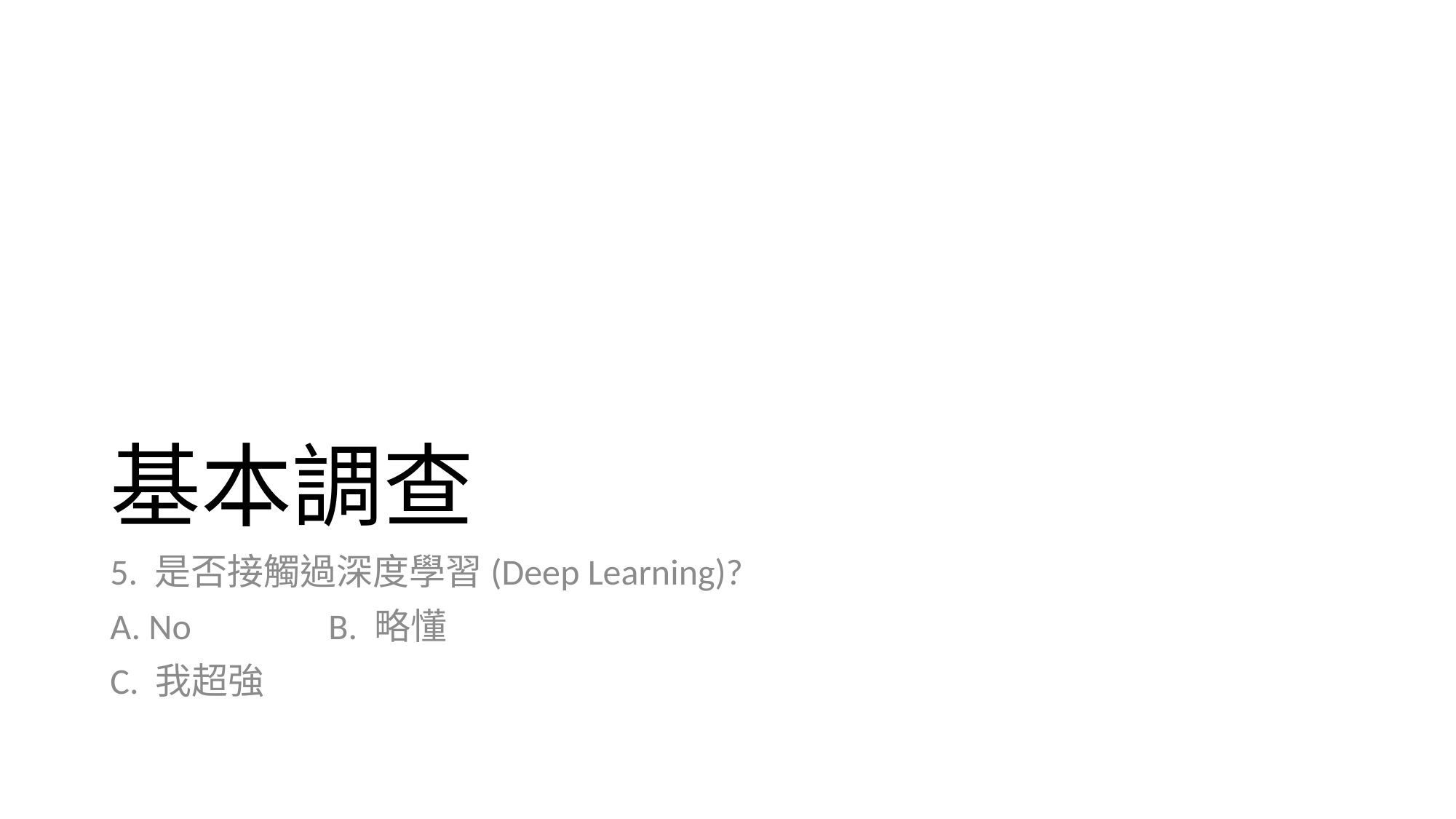

# 基本調查
5. 是否接觸過深度學習(Deep Learning)?
A. No		B. 略懂
C. 我超強